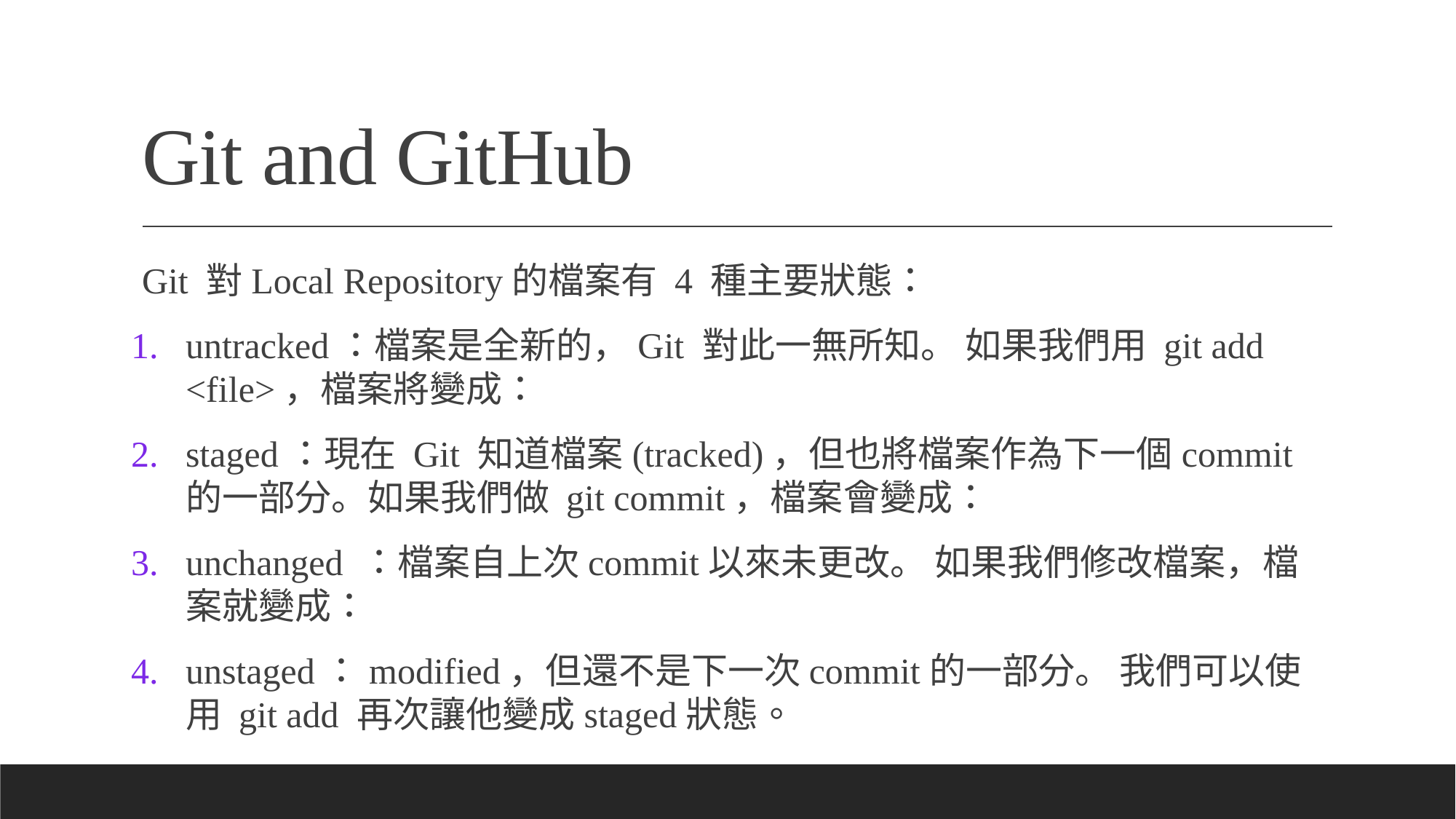

# Git and GitHub
Git 對Local Repository的檔案有 4 種主要狀態：
untracked：檔案是全新的，Git 對此一無所知。 如果我們用 git add <file>，檔案將變成：
staged：現在 Git 知道檔案(tracked)，但也將檔案作為下一個commit的一部分。如果我們做 git commit，檔案會變成：
unchanged ：檔案自上次commit以來未更改。 如果我們修改檔案，檔案就變成：
unstaged：modified，但還不是下一次commit的一部分。 我們可以使用 git add 再次讓他變成staged狀態。